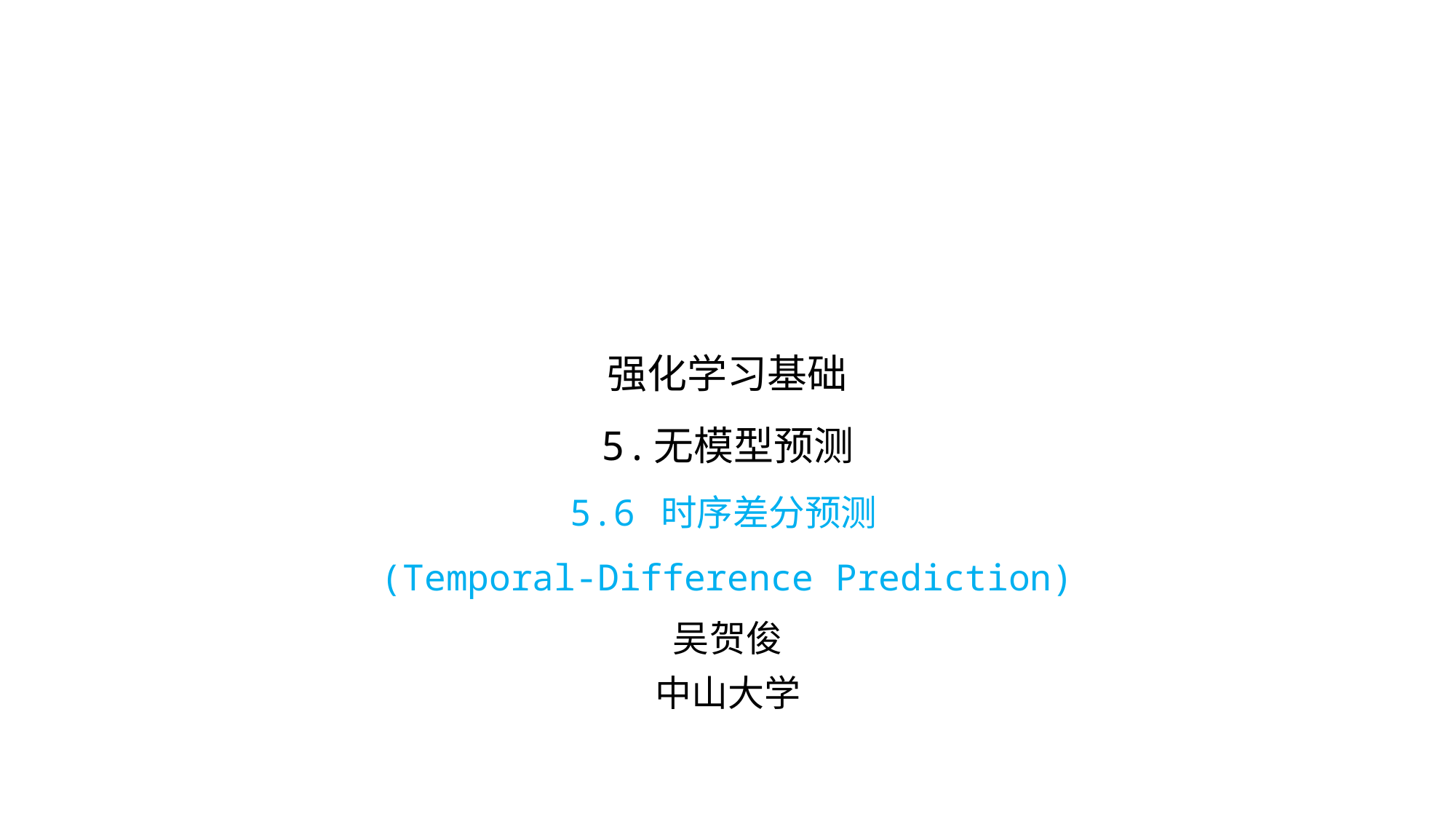

# 强化学习基础 5.无模型预测 5.6 时序差分预测 (Temporal-Difference Prediction)

吴贺俊
中山大学